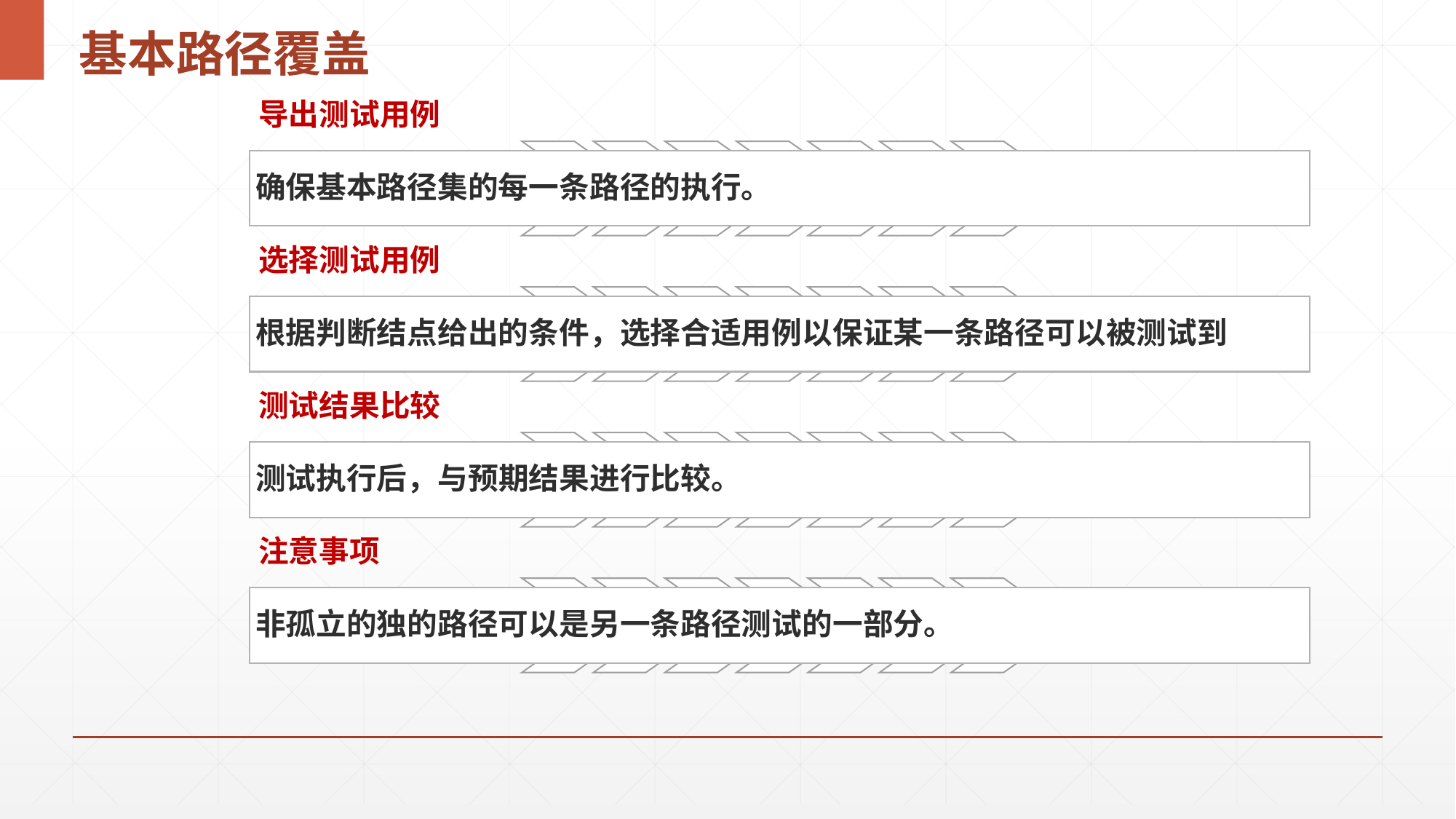

# 基本路径覆盖
导出测试用例
确保基本路径集的每一条路径的执行。
选择测试用例
根据判断结点给出的条件，选择合适用例以保证某一条路径可以被测试到
测试结果比较
测试执行后，与预期结果进行比较。
注意事项
非孤立的独的路径可以是另一条路径测试的一部分。